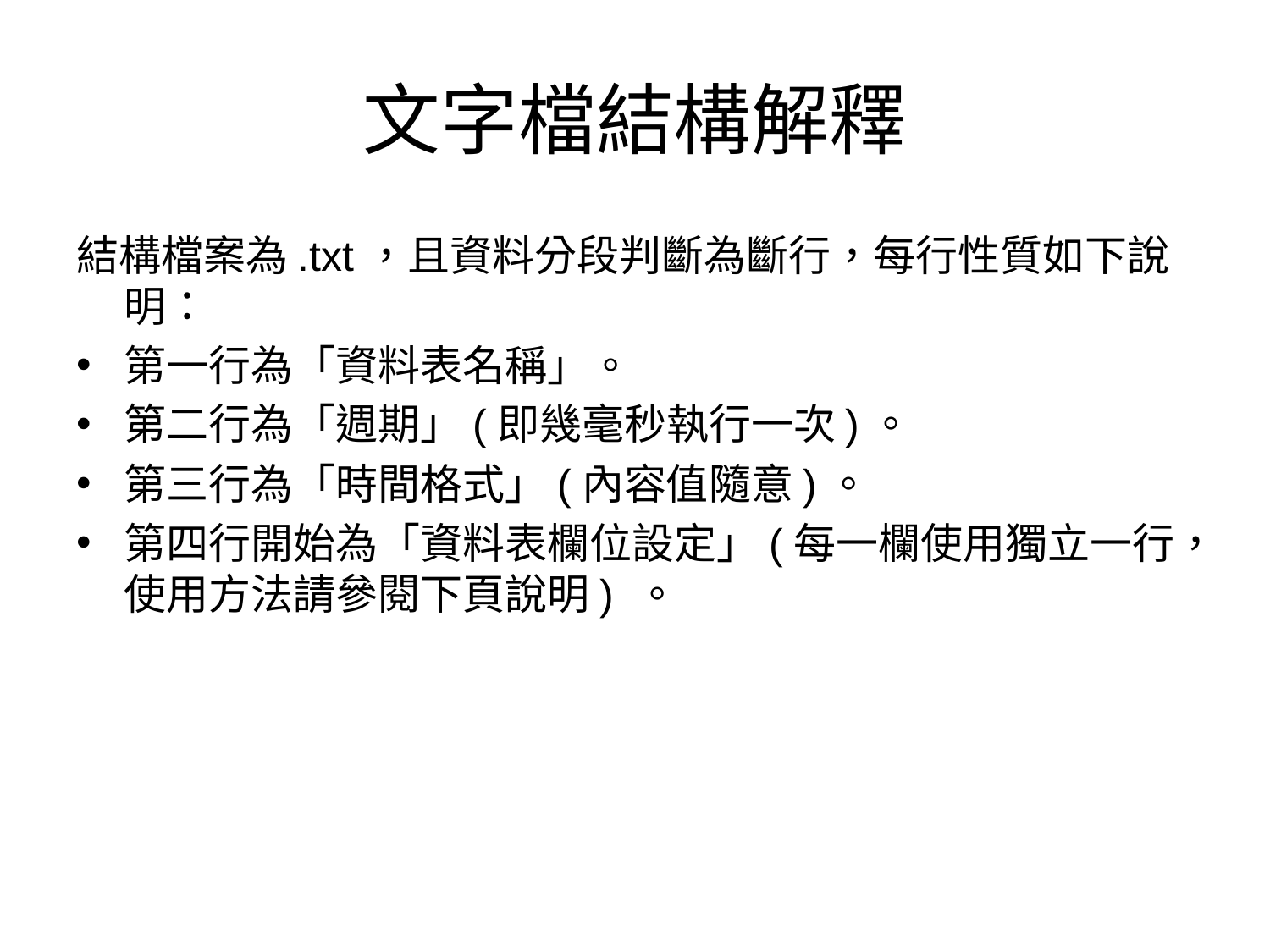

# 文字檔結構解釋
結構檔案為.txt，且資料分段判斷為斷行，每行性質如下說明：
第一行為「資料表名稱」。
第二行為「週期」(即幾毫秒執行一次)。
第三行為「時間格式」(內容值隨意)。
第四行開始為「資料表欄位設定」(每一欄使用獨立一行，使用方法請參閱下頁說明) 。